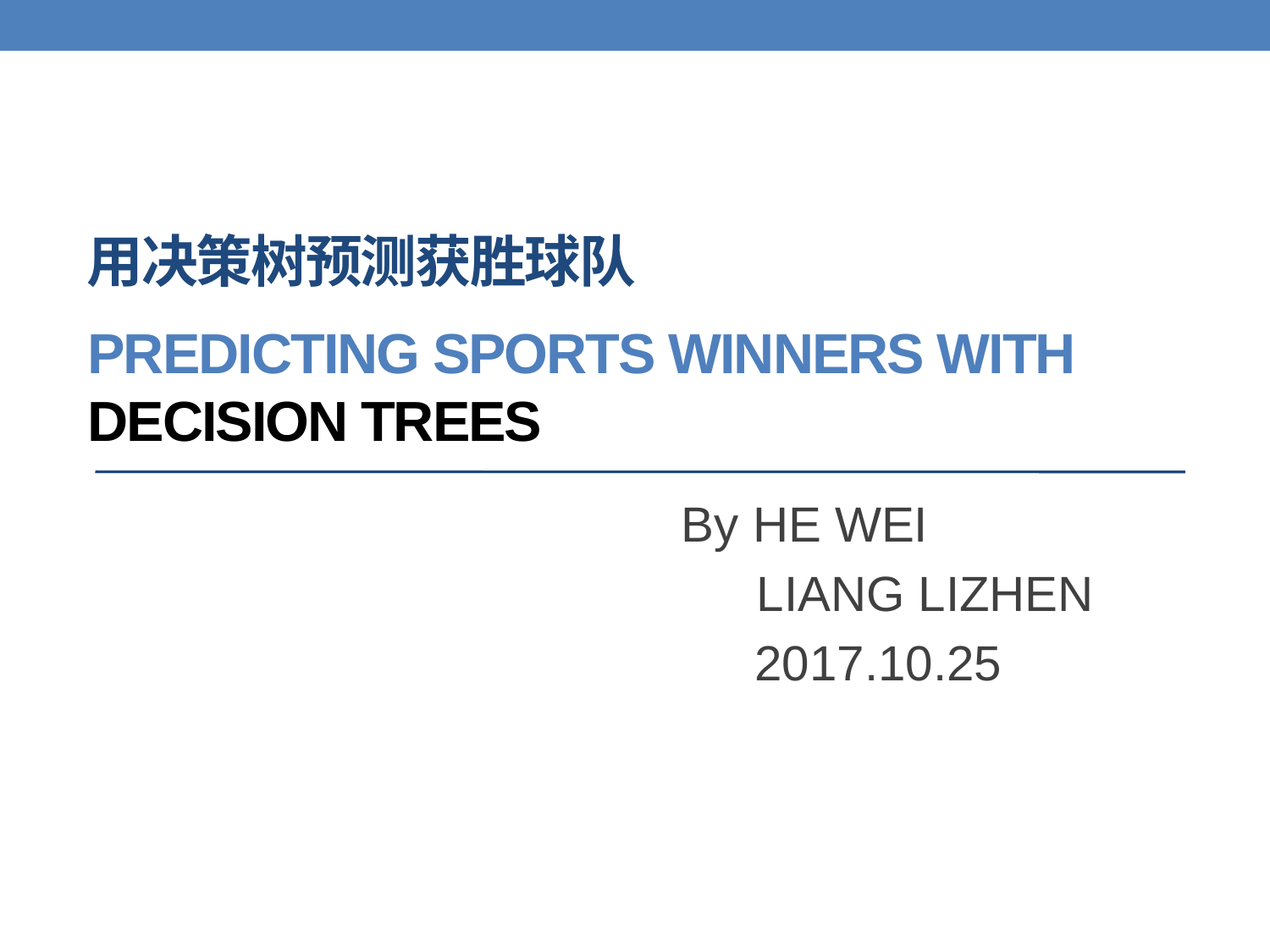

# 用决策树预测获胜球队
Predicting Sports Winners with Decision Trees
			              By HE WEI
					 LIANG LIZHEN
                                               2017.10.25